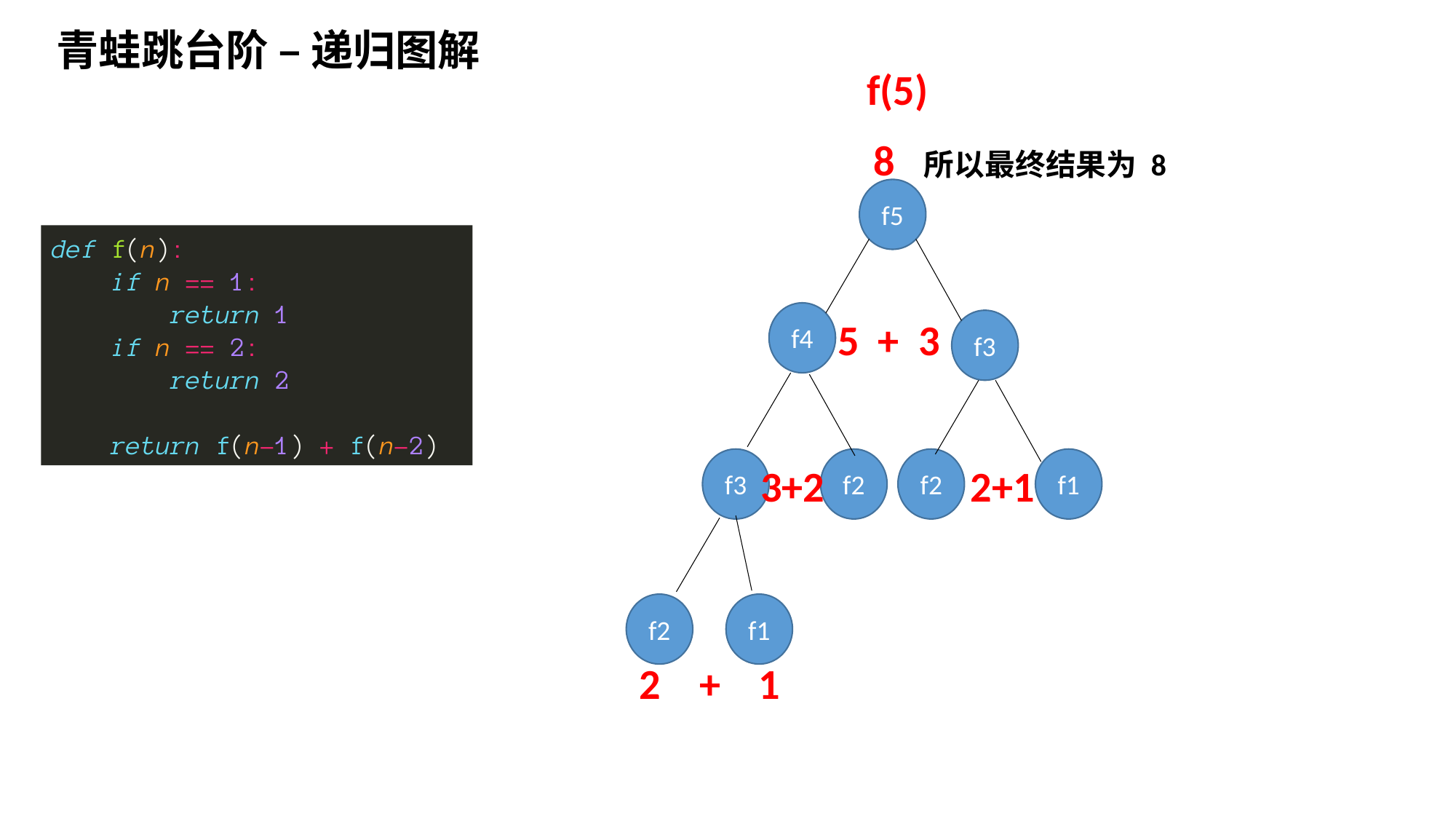

青蛙跳台阶 – 递归图解
f(5)
8  所以最终结果为 8
f5
def f(n):
    if n == 1:
        return 1
    if n == 2:
        return 2
    return f(n-1) + f(n-2)
f4
       5  +  3
f3
f3
f2
f2
f1
         3+2
2+1
f2
f1
2    +    1